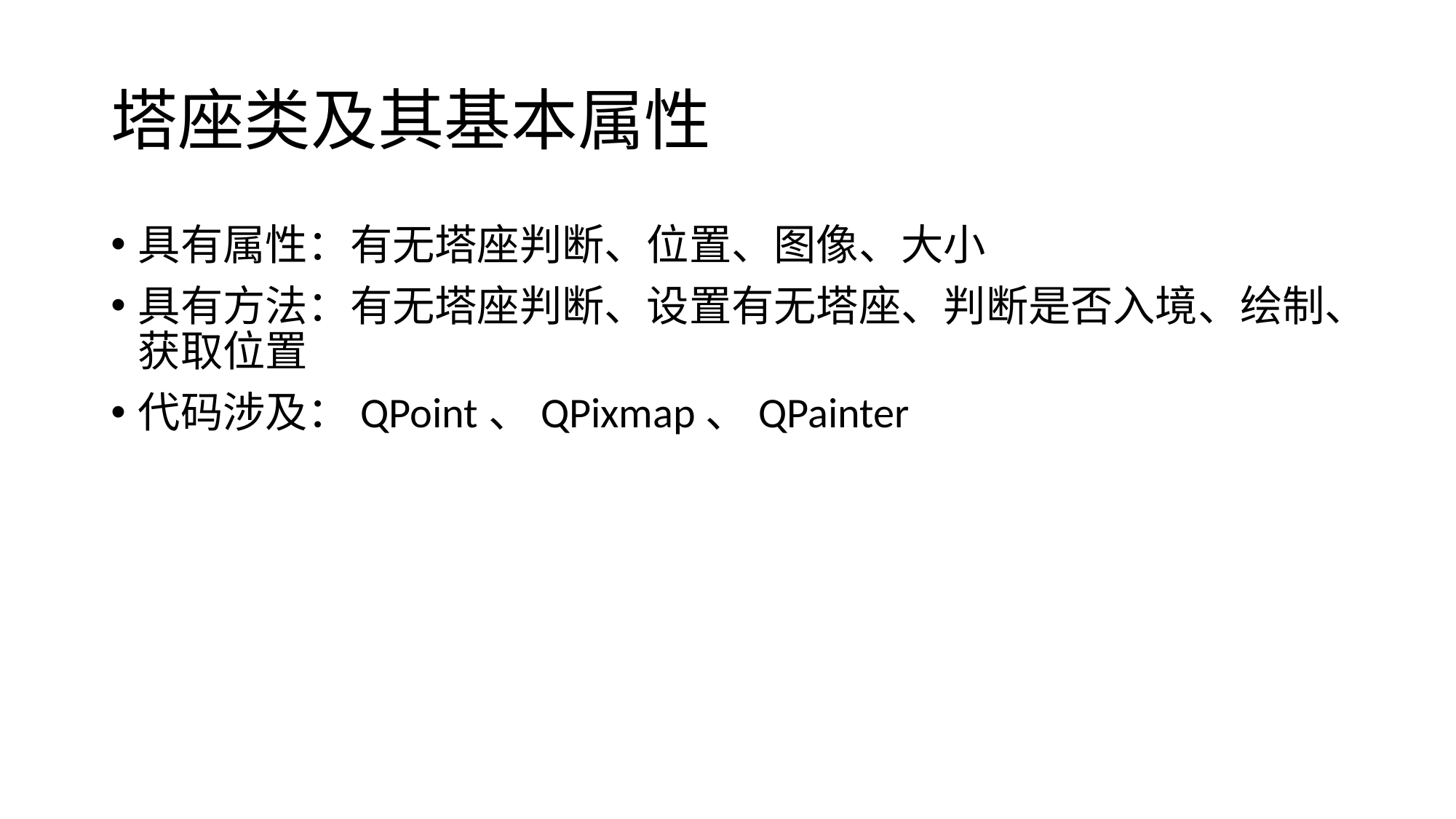

# 塔座类及其基本属性
具有属性：有无塔座判断、位置、图像、大小
具有方法：有无塔座判断、设置有无塔座、判断是否入境、绘制、获取位置
代码涉及：QPoint、QPixmap、QPainter